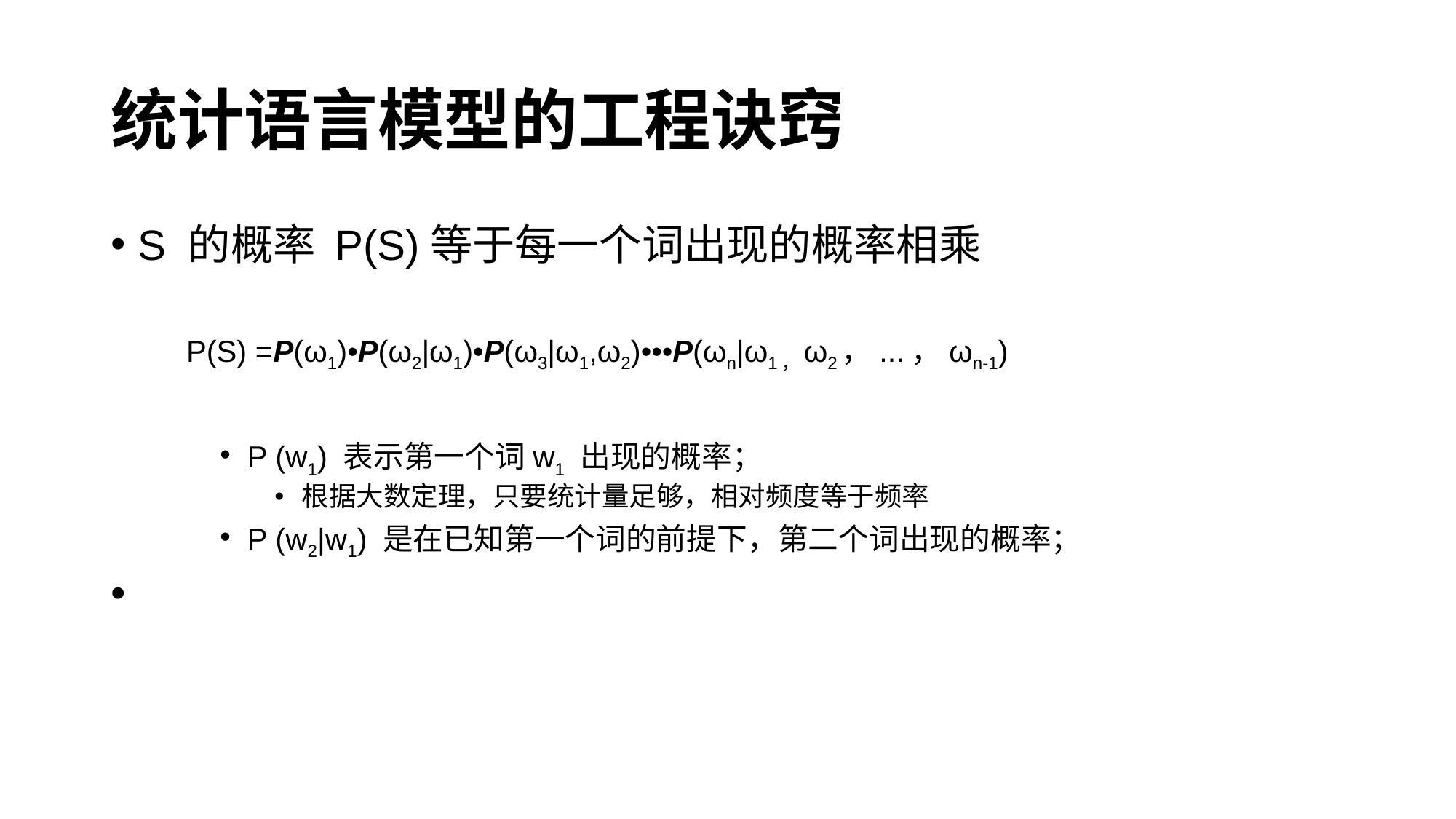

# 统计语言模型的工程诀窍
S 的概率 P(S)等于每一个词出现的概率相乘

         P(S) =P(ω1)•P(ω2|ω1)•P(ω3|ω1,ω2)•••P(ωn|ω1，ω2，...，ωn-1)

P (w1) 表示第一个词w1 出现的概率；
根据大数定理，只要统计量足够，相对频度等于频率
P (w2|w1) 是在已知第一个词的前提下，第二个词出现的概率；